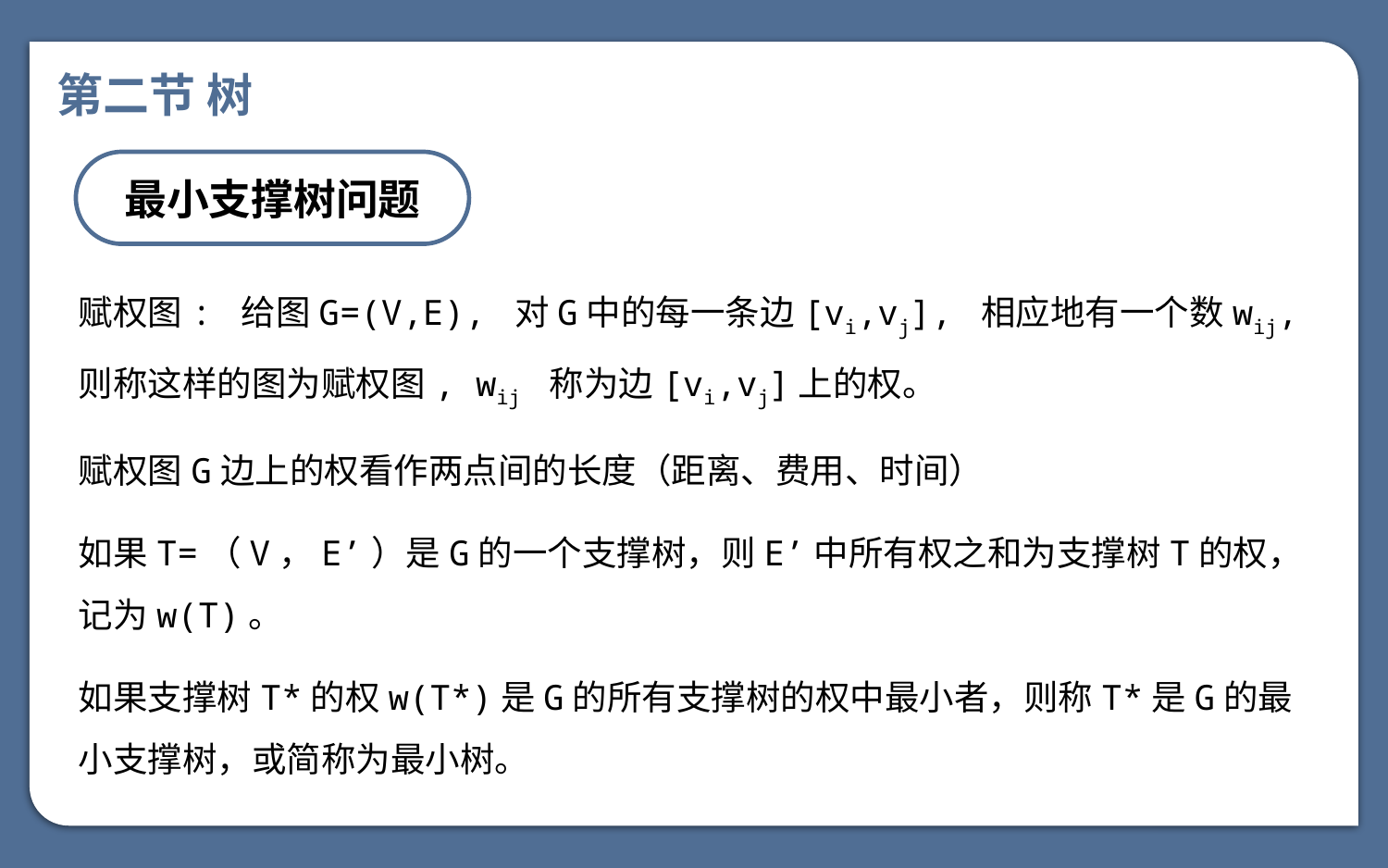

第二节 树
最小支撑树问题
赋权图: 给图G=(V,E), 对G中的每一条边[vi,vj], 相应地有一个数wij, 则称这样的图为赋权图, wij 称为边[vi,vj]上的权。
赋权图G边上的权看作两点间的长度（距离、费用、时间）
如果T=（V，E’）是G的一个支撑树，则E’中所有权之和为支撑树T的权，记为w(T)。
如果支撑树T*的权w(T*)是G的所有支撑树的权中最小者，则称T*是G的最小支撑树，或简称为最小树。